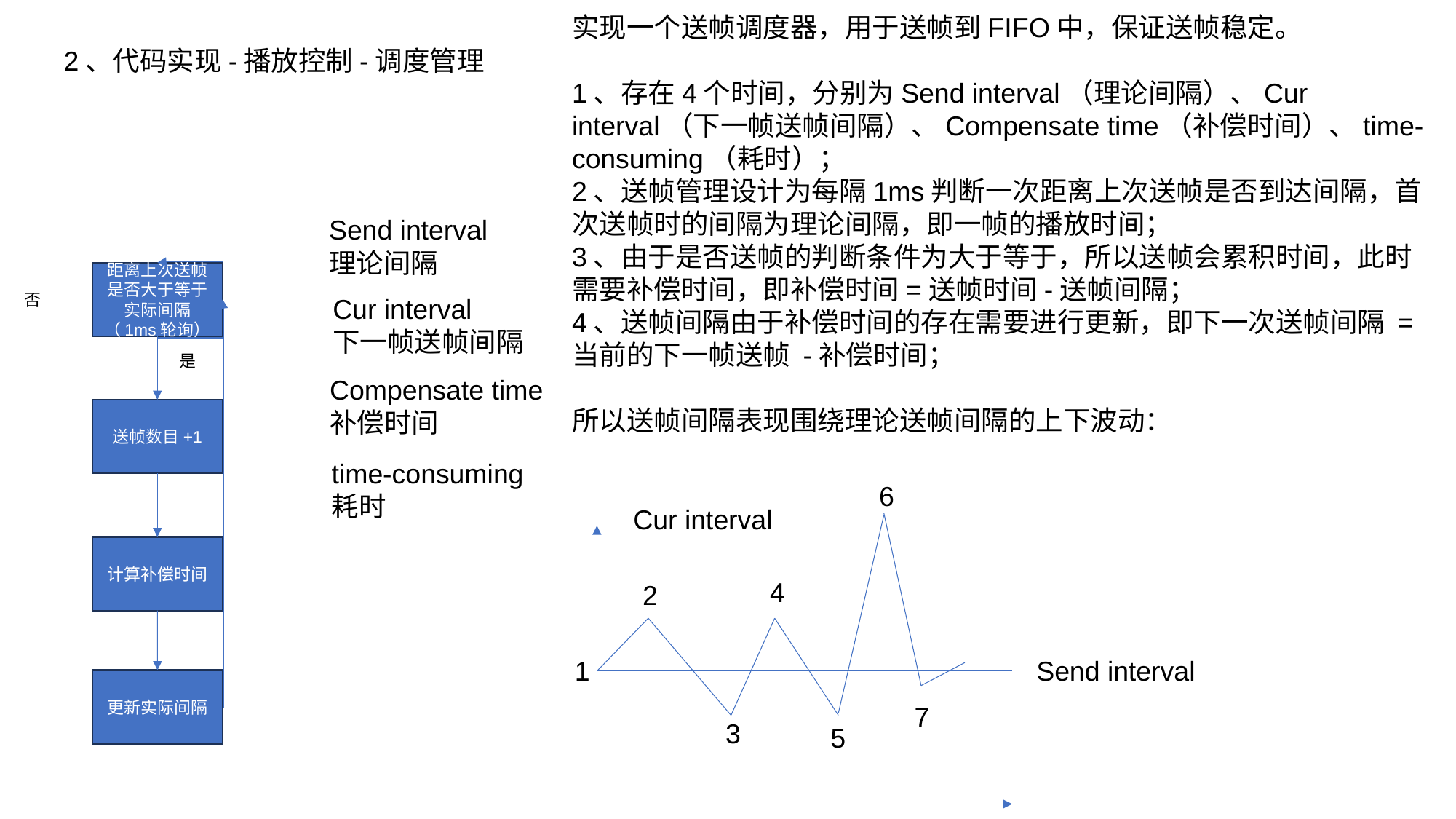

实现一个送帧调度器，用于送帧到FIFO中，保证送帧稳定。

1、存在4个时间，分别为Send interval（理论间隔）、Cur interval（下一帧送帧间隔）、Compensate time（补偿时间）、time-consuming（耗时）；
2、送帧管理设计为每隔1ms判断一次距离上次送帧是否到达间隔，首次送帧时的间隔为理论间隔，即一帧的播放时间；
3、由于是否送帧的判断条件为大于等于，所以送帧会累积时间，此时需要补偿时间，即补偿时间=送帧时间-送帧间隔；
4、送帧间隔由于补偿时间的存在需要进行更新，即下一次送帧间隔 =当前的下一帧送帧 -补偿时间；

所以送帧间隔表现围绕理论送帧间隔的上下波动：

2、代码实现-播放控制-调度管理
Send interval
理论间隔
距离上次送帧是否大于等于实际间隔（1ms轮询）
否
Cur interval
下一帧送帧间隔
是
Compensate time
补偿时间
送帧数目+1
time-consuming
耗时
6
Cur interval
计算补偿时间
4
2
1
Send interval
更新实际间隔
7
3
5